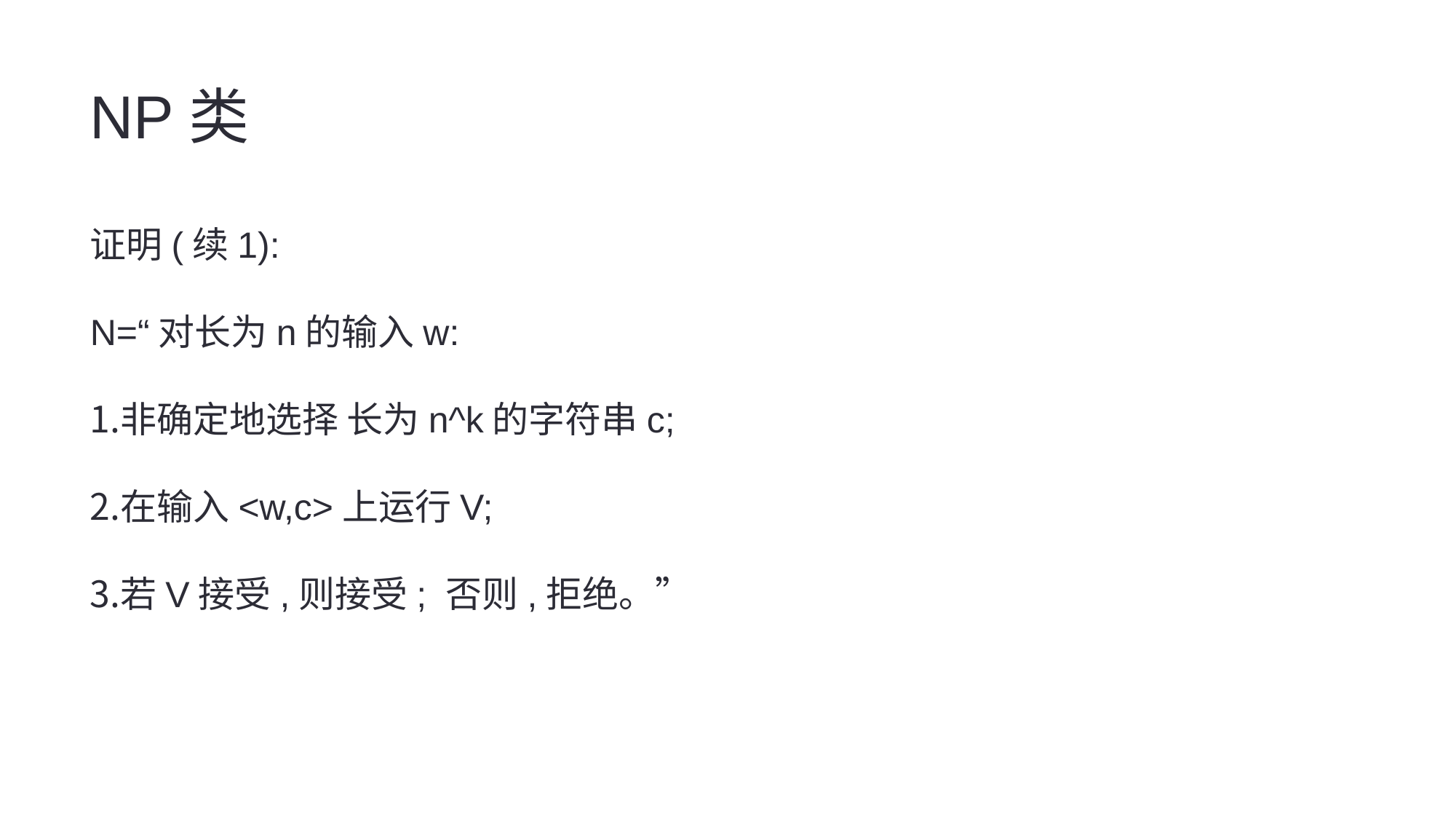

NP类
证明(续1):

N=“对长为n的输入w:

非确定地选择 长为n^k的字符串c;

在输入<w,c>上运行V;

若V接受,则接受; 否则,拒绝。”